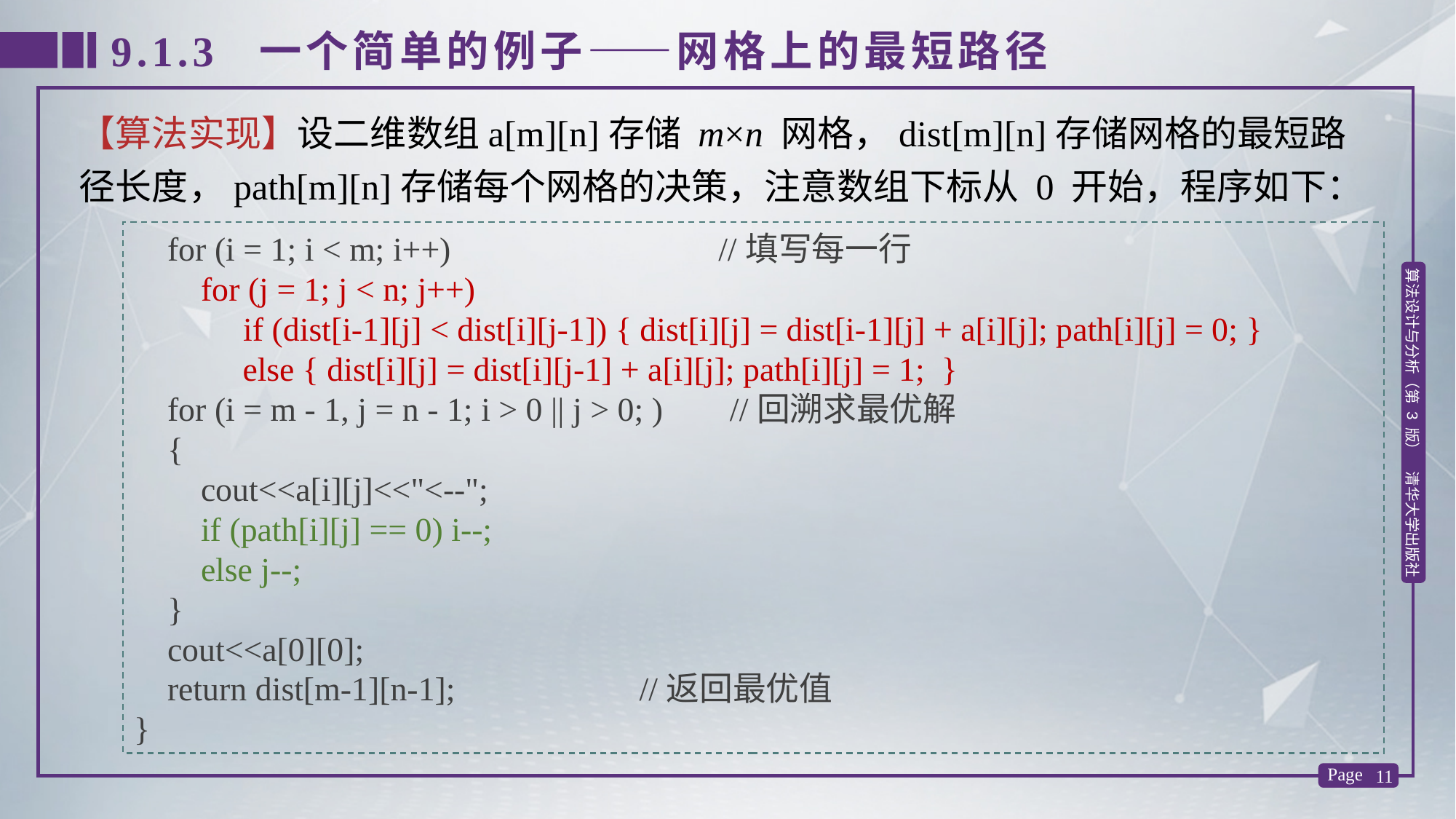

9.1.3  一个简单的例子——网格上的最短路径
【算法实现】设二维数组a[m][n]存储 m×n 网格，dist[m][n]存储网格的最短路径长度，path[m][n]存储每个网格的决策，注意数组下标从 0 开始，程序如下：
    for (i = 1; i < m; i++)                                //填写每一行
        for (j = 1; j < n; j++)
	if (dist[i-1][j] < dist[i][j-1]) { dist[i][j] = dist[i-1][j] + a[i][j]; path[i][j] = 0; }
             else { dist[i][j] = dist[i][j-1] + a[i][j]; path[i][j] = 1;  }
    for (i = m - 1, j = n - 1; i > 0 || j > 0; )        //回溯求最优解
    {
        cout<<a[i][j]<<"<--";
        if (path[i][j] == 0) i--;
        else j--;
    }
    cout<<a[0][0];
    return dist[m-1][n-1];                      //返回最优值
}